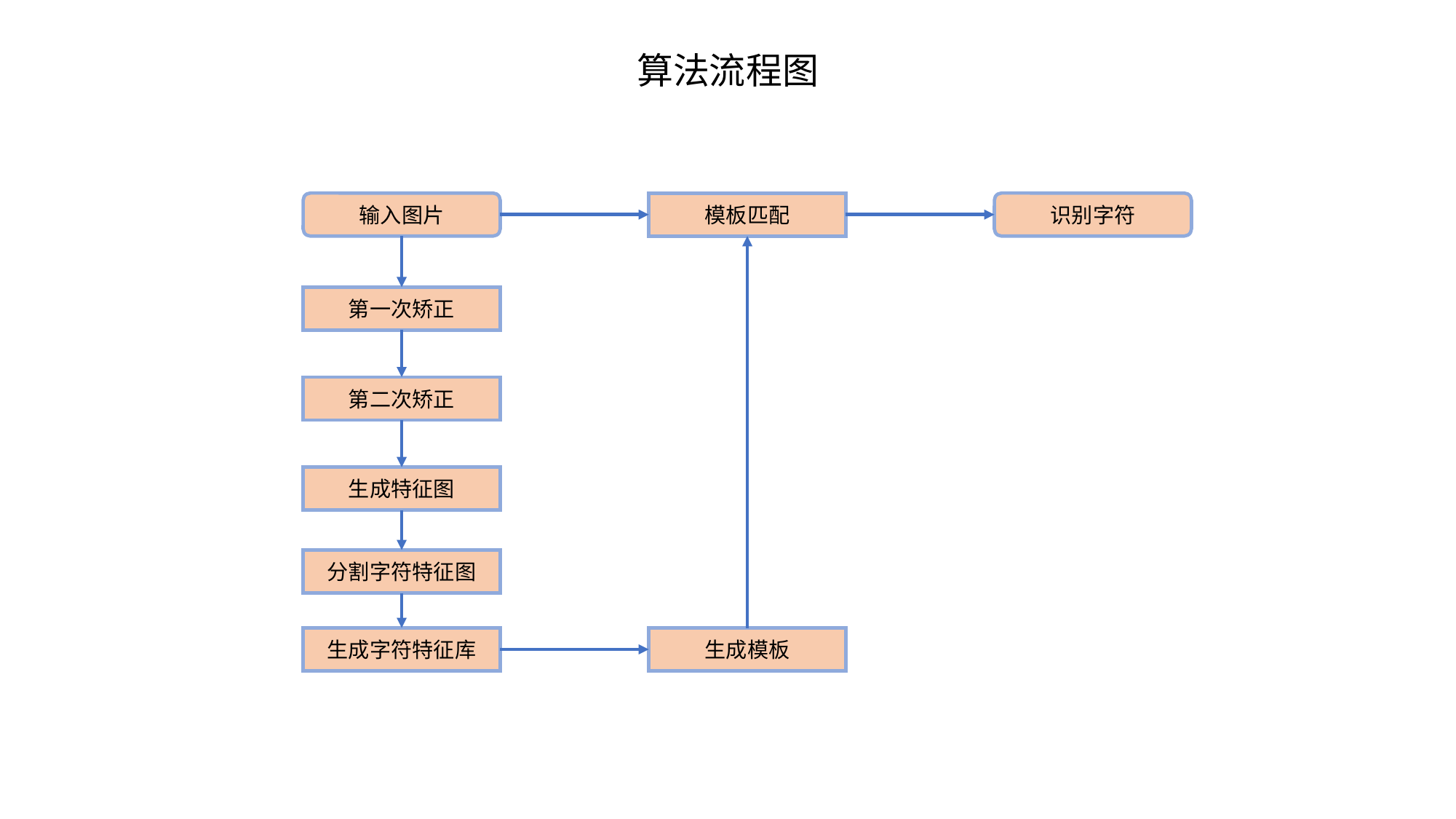

算法流程图
输入图片
模板匹配
识别字符
第一次矫正
第二次矫正
生成特征图
分割字符特征图
生成字符特征库
生成模板